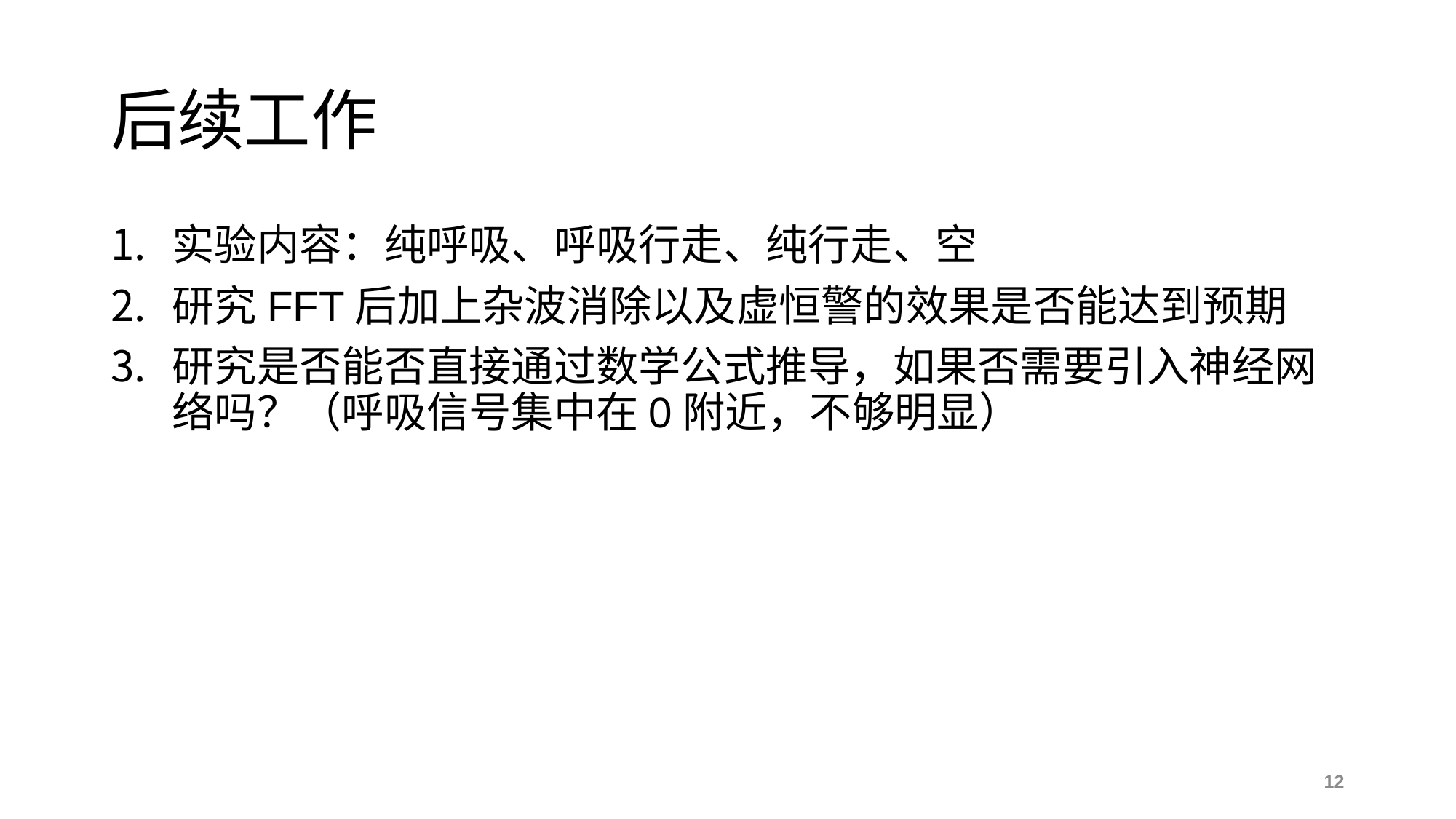

# 后续工作
实验内容：纯呼吸、呼吸行走、纯行走、空
研究FFT后加上杂波消除以及虚恒警的效果是否能达到预期
研究是否能否直接通过数学公式推导，如果否需要引入神经网络吗？（呼吸信号集中在0附近，不够明显）
12